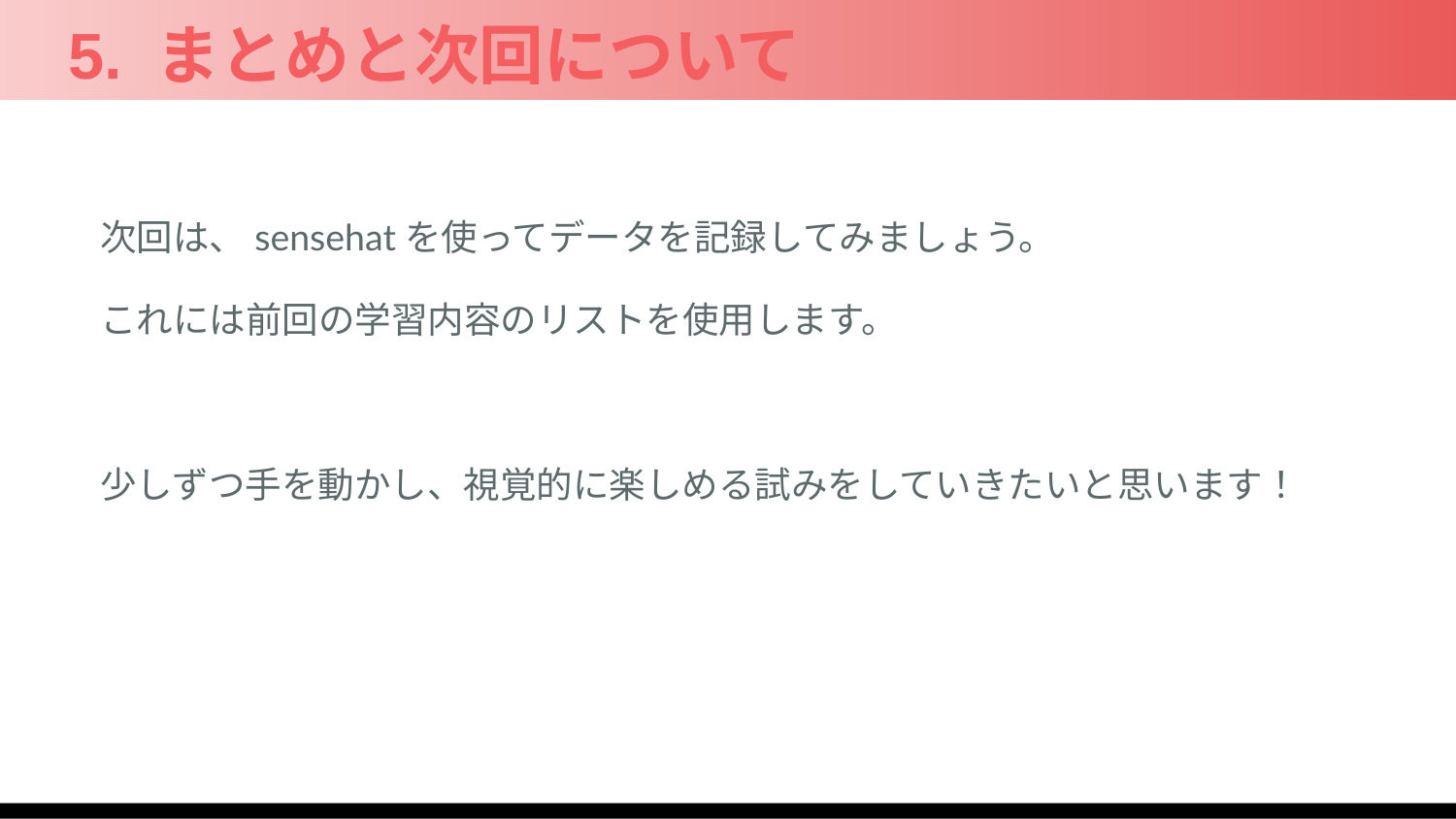

5. まとめと次回について

　次回は、sensehatを使ってデータを記録してみましょう。
　これには前回の学習内容のリストを使用します。

　少しずつ手を動かし、視覚的に楽しめる試みをしていきたいと思います！